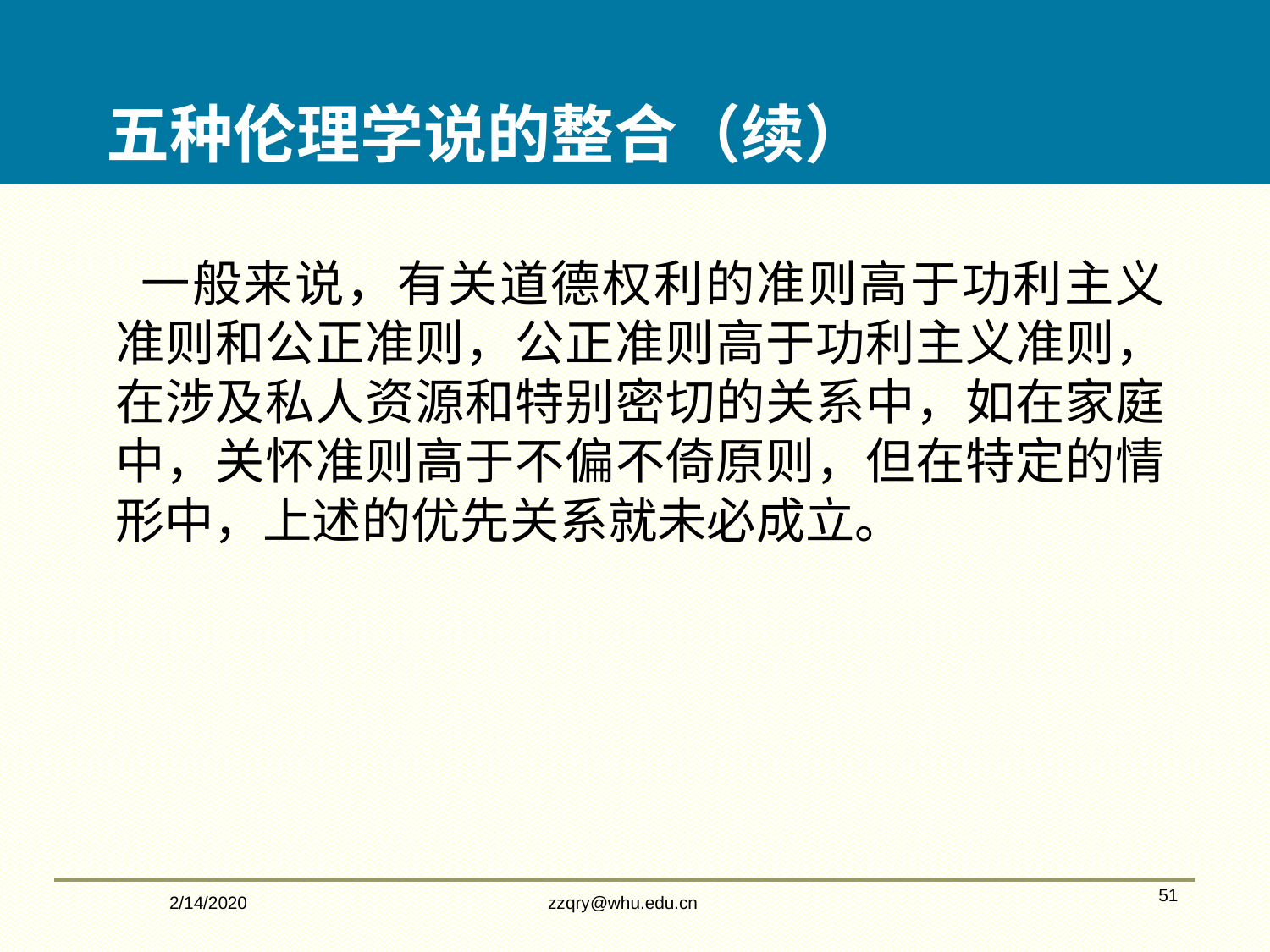

五种伦理学说的整合（续）
    一般来说，有关道德权利的准则高于功利主义准则和公正准则，公正准则高于功利主义准则，在涉及私人资源和特别密切的关系中，如在家庭中，关怀准则高于不偏不倚原则，但在特定的情形中，上述的优先关系就未必成立。
2/14/2020
zzqry@whu.edu.cn
51